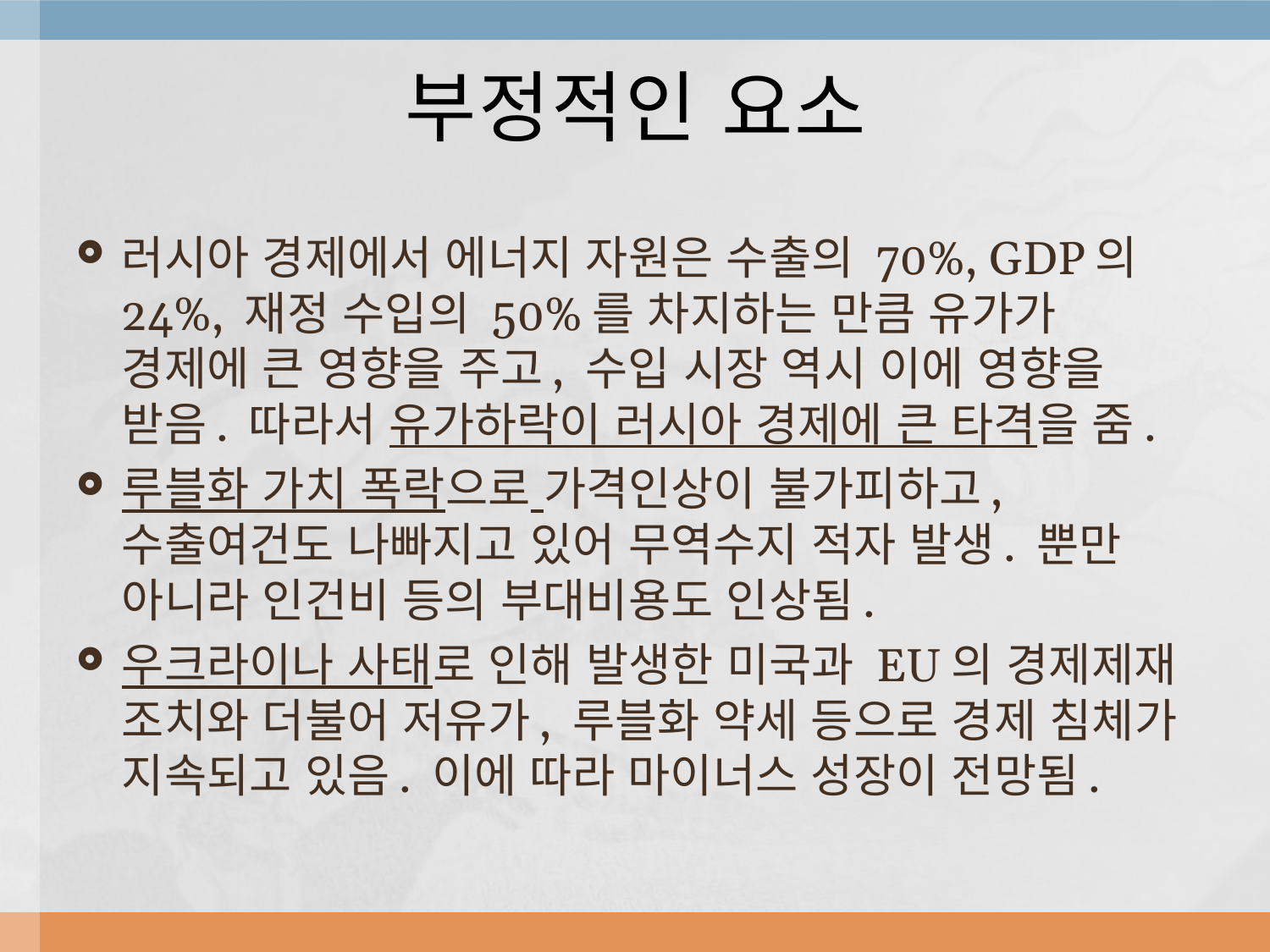

# 부정적인 요소
러시아 경제에서 에너지 자원은 수출의 70%, GDP의 24%, 재정 수입의 50%를 차지하는 만큼 유가가 경제에 큰 영향을 주고, 수입 시장 역시 이에 영향을 받음. 따라서 유가하락이 러시아 경제에 큰 타격을 줌.
루블화 가치 폭락으로 가격인상이 불가피하고, 수출여건도 나빠지고 있어 무역수지 적자 발생. 뿐만 아니라 인건비 등의 부대비용도 인상됨.
우크라이나 사태로 인해 발생한 미국과 EU의 경제제재 조치와 더불어 저유가, 루블화 약세 등으로 경제 침체가 지속되고 있음. 이에 따라 마이너스 성장이 전망됨.